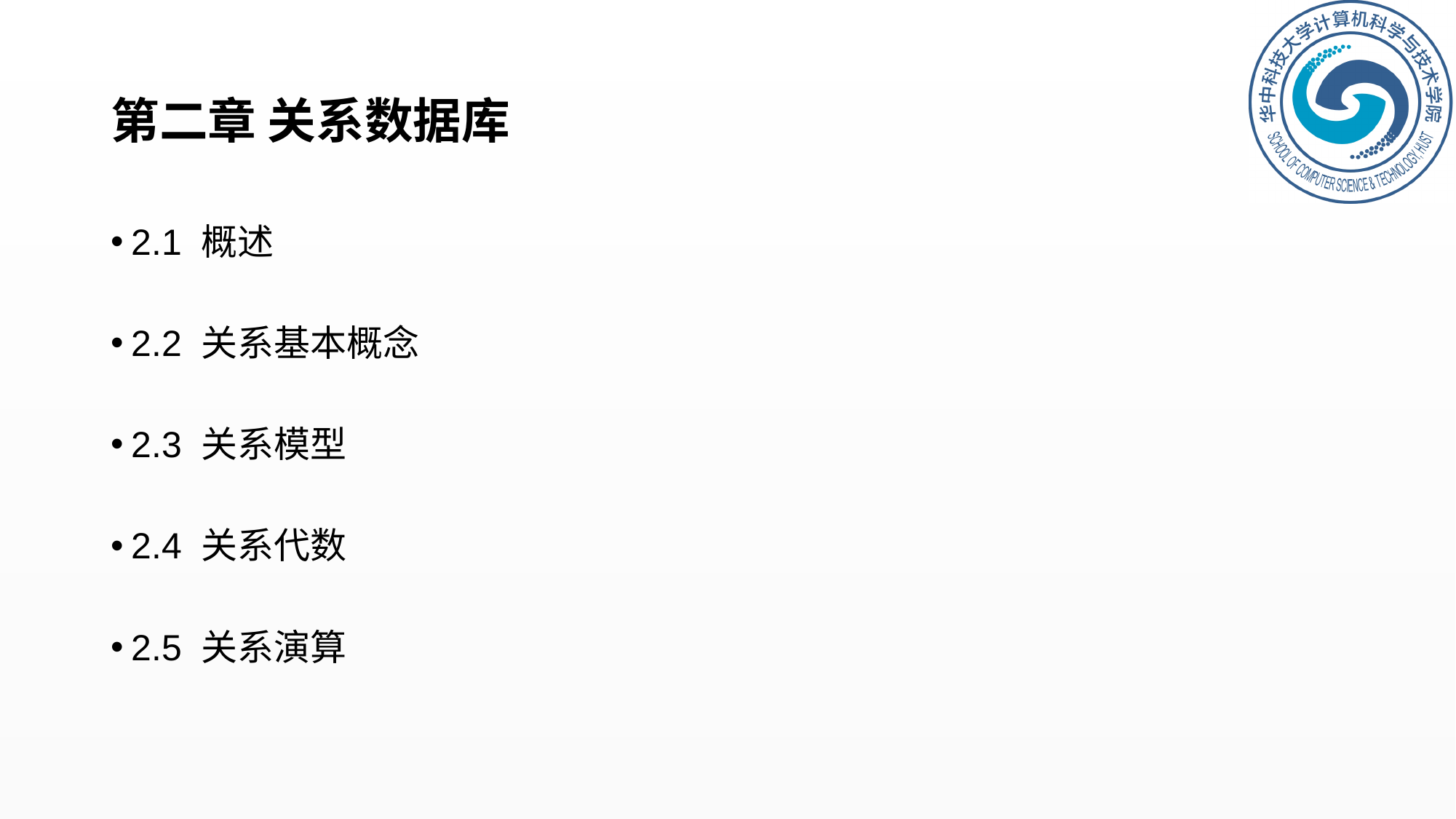

# 第二章 关系数据库
2.1 概述

2.2 关系基本概念

2.3 关系模型

2.4 关系代数

2.5 关系演算